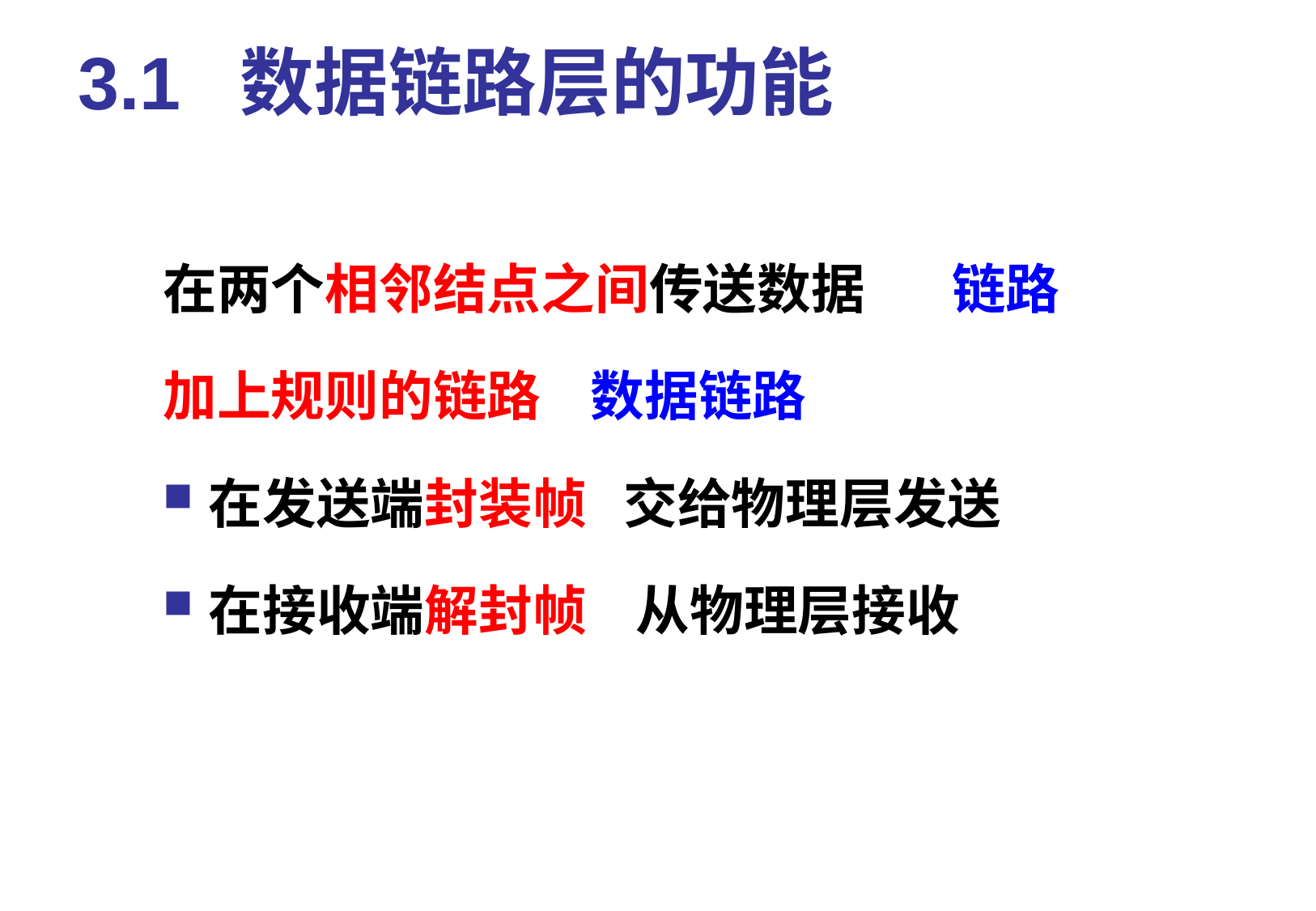

# 3.1  数据链路层的功能
在两个相邻结点之间传送数据       链路
加上规则的链路    数据链路
在发送端封装帧   交给物理层发送
在接收端解封帧    从物理层接收